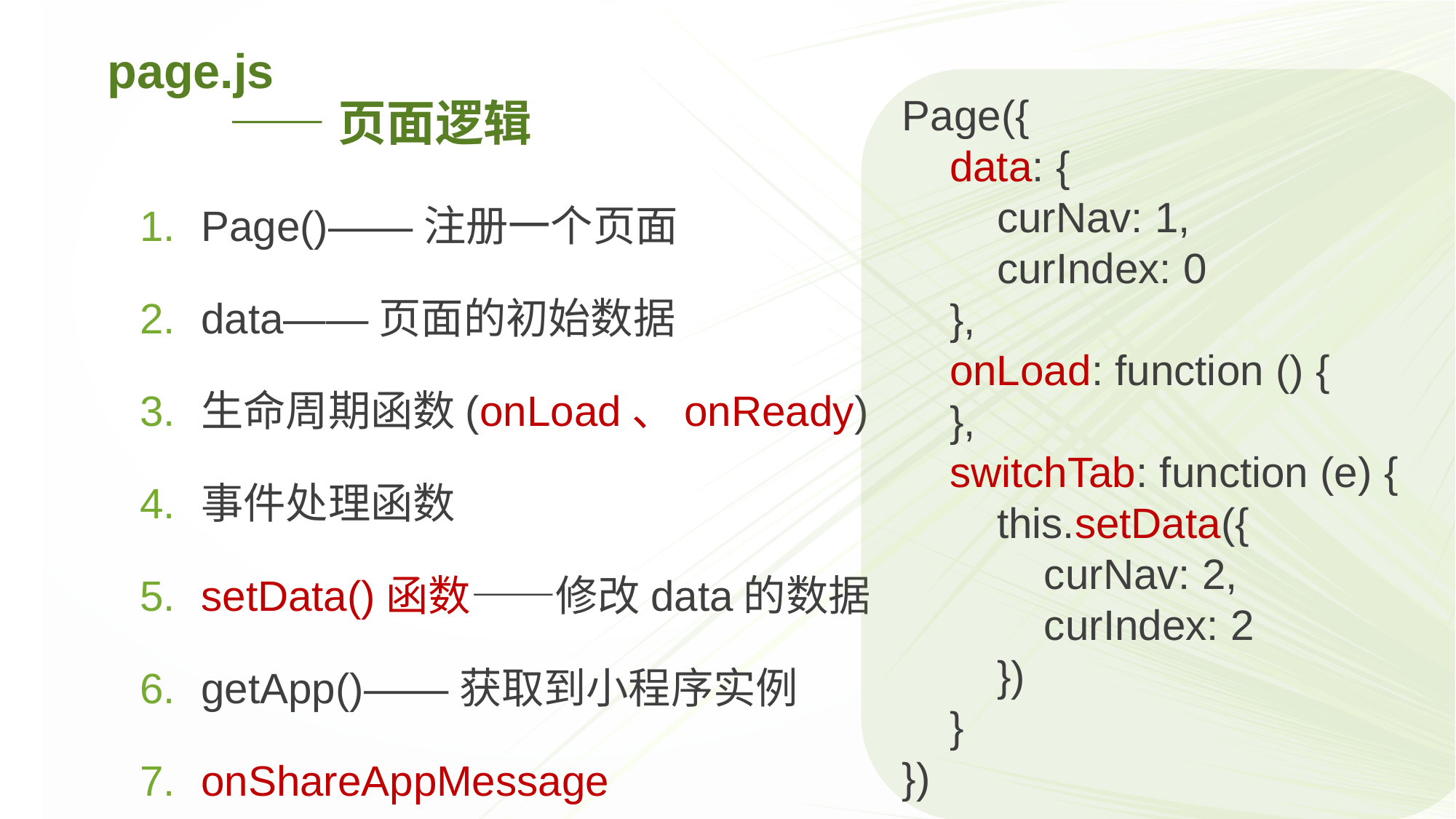

page.js
           ——页面逻辑
Page({
    data: {
        curNav: 1,
        curIndex: 0
    },
    onLoad: function () {
    },
    switchTab: function (e) {
        this.setData({
            curNav: 2,
            curIndex: 2
        })
    }
})
Page()——注册一个页面
data——页面的初始数据
生命周期函数(onLoad、onReady)
事件处理函数
setData()函数——修改data的数据
getApp()——获取到小程序实例
onShareAppMessage